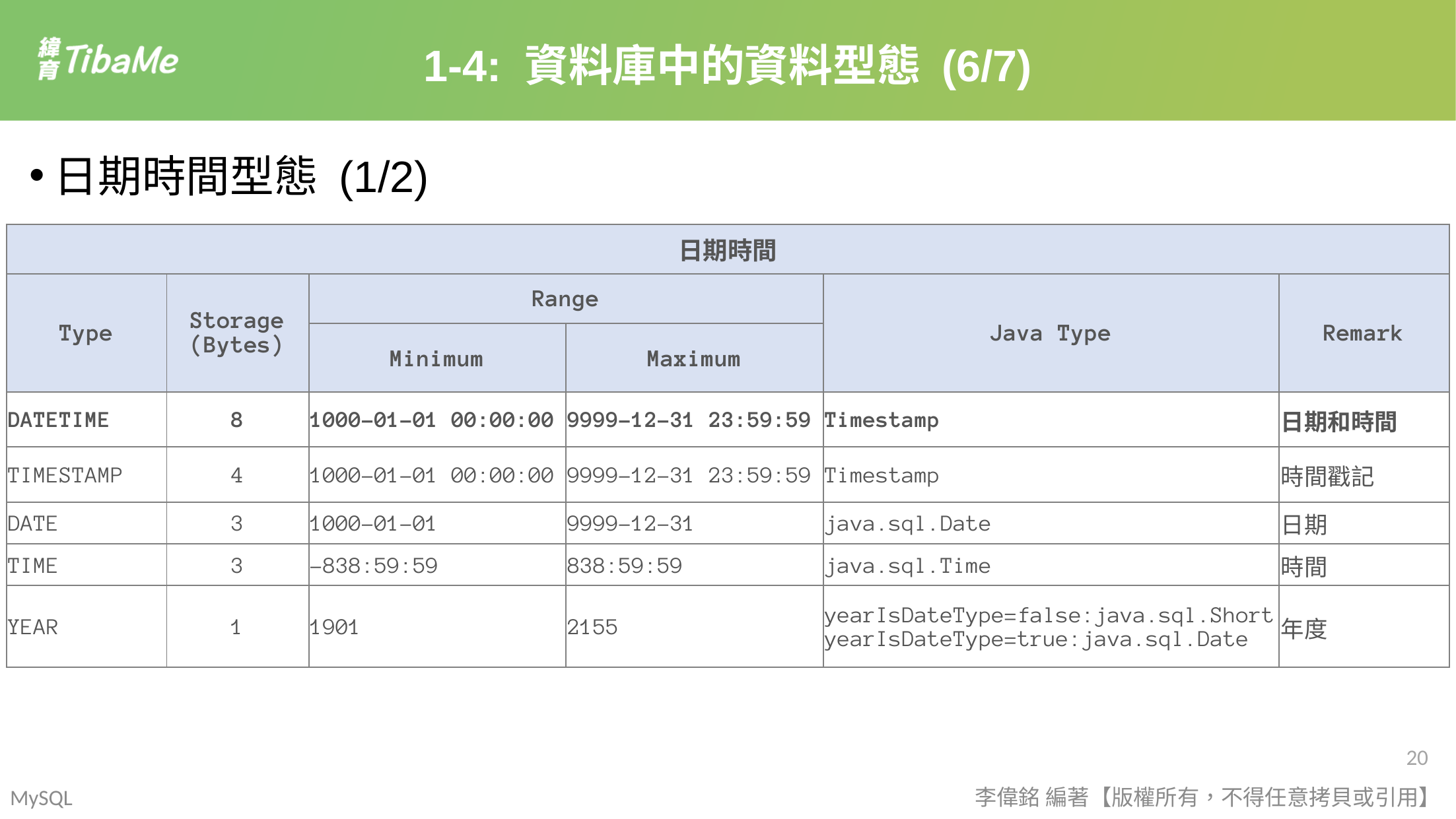

1-4: 資料庫中的資料型態 (6/7)
日期時間型態 (1/2)

| 日期時間 |  |  |  |  |  |
| --- | --- | --- | --- | --- | --- |
| Type | Storage (Bytes) | Range |  | Java Type | Remark |
|  |  | Minimum | Maximum |  |  |
| DATETIME | 8 | 1000-01-01 00:00:00 | 9999-12-31 23:59:59 | Timestamp | 日期和時間 |
| TIMESTAMP | 4 | 1000-01-01 00:00:00 | 9999-12-31 23:59:59 | Timestamp | 時間戳記 |
| DATE | 3 | 1000-01-01 | 9999-12-31 | java.sql.Date | 日期 |
| TIME | 3 | -838:59:59 | 838:59:59 | java.sql.Time | 時間 |
| YEAR | 1 | 1901 | 2155 | yearIsDateType=false:java.sql.Short yearIsDateType=true:java.sql.Date | 年度 |
MySQL
李偉銘 編著【版權所有，不得任意拷貝或引用】